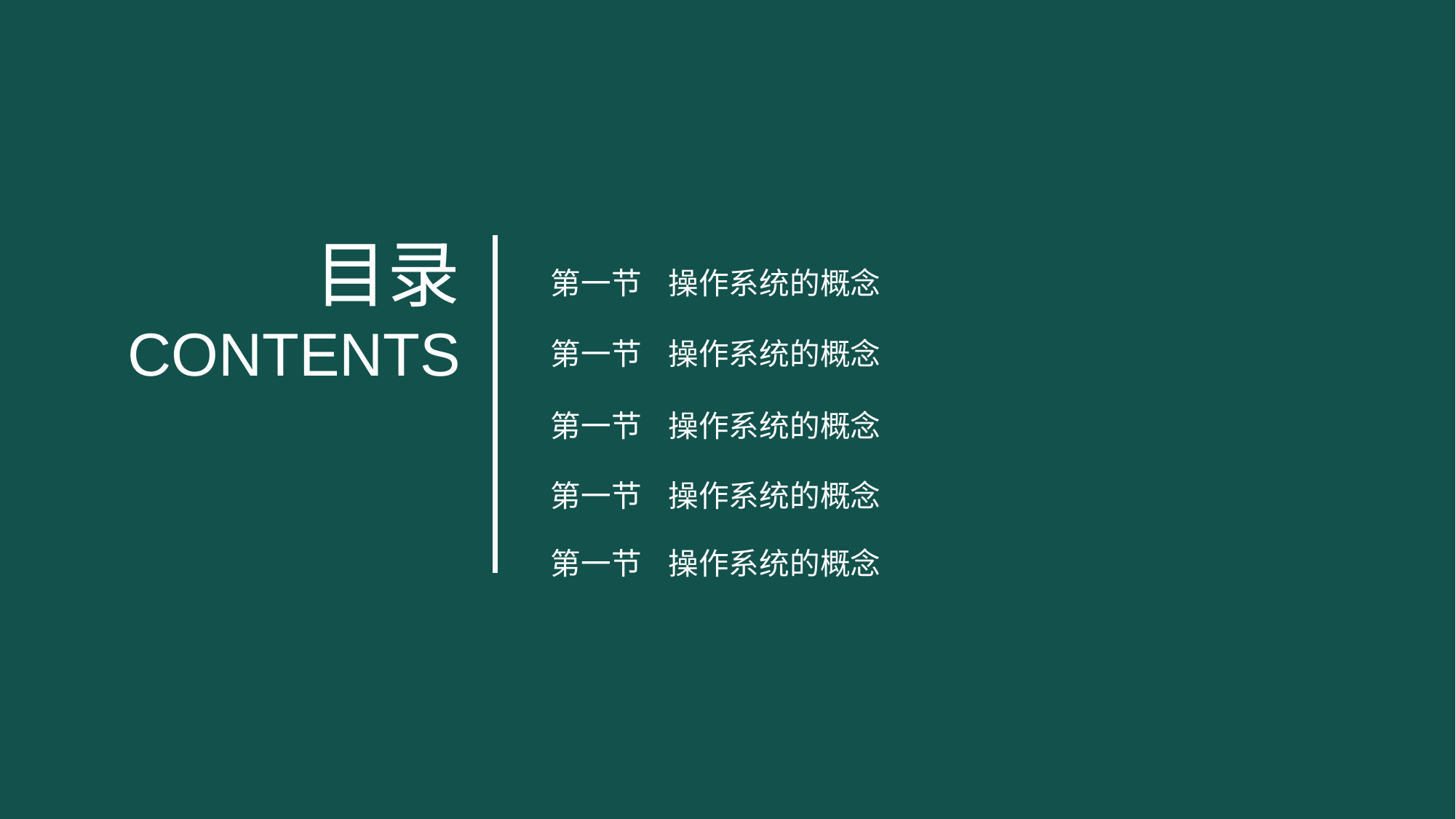

目录
CONTENTS
操作系统的概念
第一节
操作系统的概念
第一节
操作系统的概念
第一节
操作系统的概念
第一节
操作系统的概念
第一节